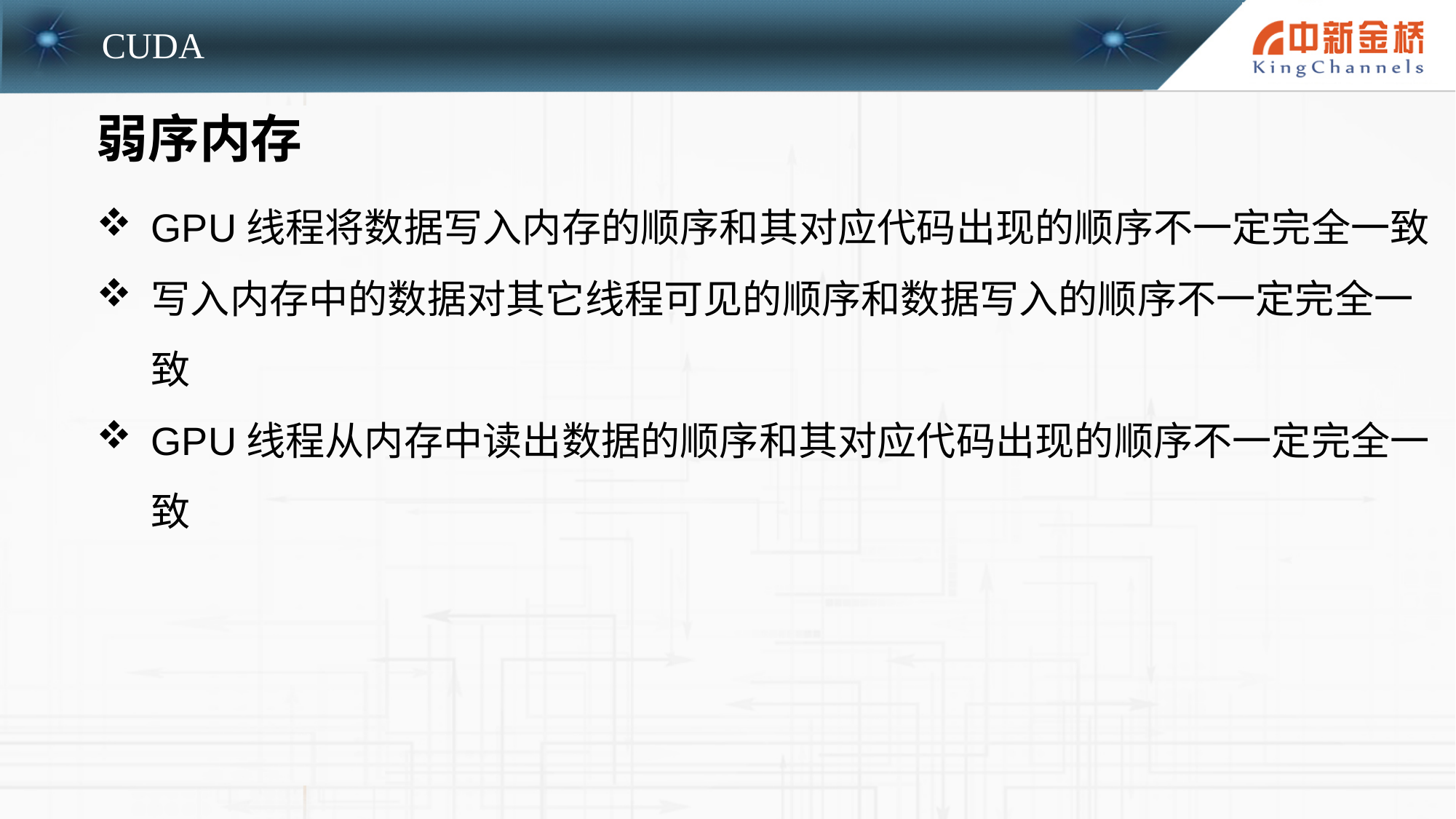

弱序内存
GPU线程将数据写入内存的顺序和其对应代码出现的顺序不一定完全一致
写入内存中的数据对其它线程可见的顺序和数据写入的顺序不一定完全一致
GPU线程从内存中读出数据的顺序和其对应代码出现的顺序不一定完全一致